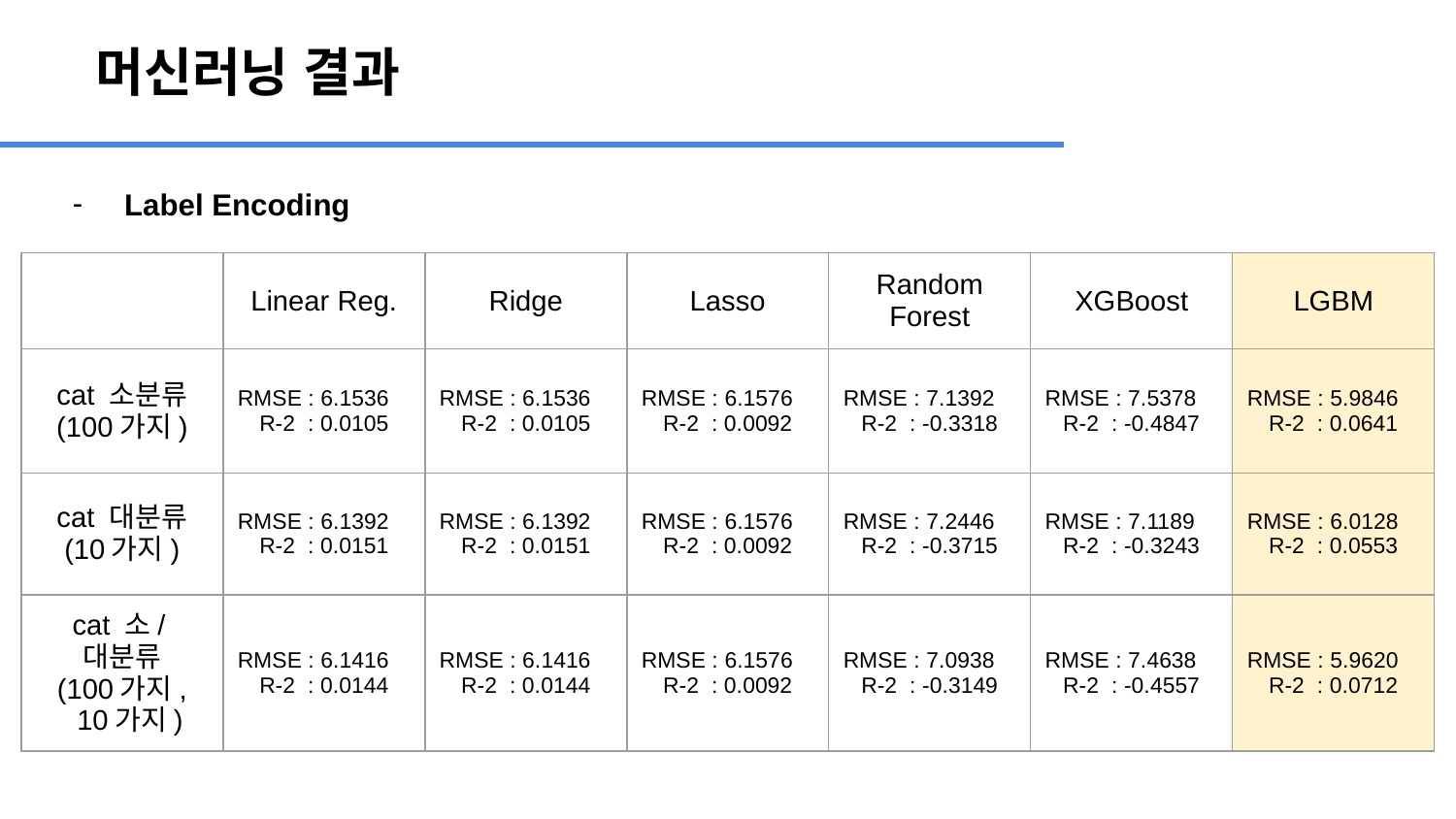

머신러닝 결과
Label Encoding
|  | Linear Reg. | Ridge | Lasso | Random Forest | XGBoost | LGBM |
| --- | --- | --- | --- | --- | --- | --- |
| cat 소분류 (100가지) | RMSE : 6.1536 R-2 : 0.0105 | RMSE : 6.1536 R-2 : 0.0105 | RMSE : 6.1576 R-2 : 0.0092 | RMSE : 7.1392 R-2 : -0.3318 | RMSE : 7.5378 R-2 : -0.4847 | RMSE : 5.9846 R-2 : 0.0641 |
| cat 대분류 (10가지) | RMSE : 6.1392 R-2 : 0.0151 | RMSE : 6.1392 R-2 : 0.0151 | RMSE : 6.1576 R-2 : 0.0092 | RMSE : 7.2446 R-2 : -0.3715 | RMSE : 7.1189 R-2 : -0.3243 | RMSE : 6.0128 R-2 : 0.0553 |
| cat 소/대분류 (100가지, 10가지) | RMSE : 6.1416 R-2 : 0.0144 | RMSE : 6.1416 R-2 : 0.0144 | RMSE : 6.1576 R-2 : 0.0092 | RMSE : 7.0938 R-2 : -0.3149 | RMSE : 7.4638 R-2 : -0.4557 | RMSE : 5.9620 R-2 : 0.0712 |